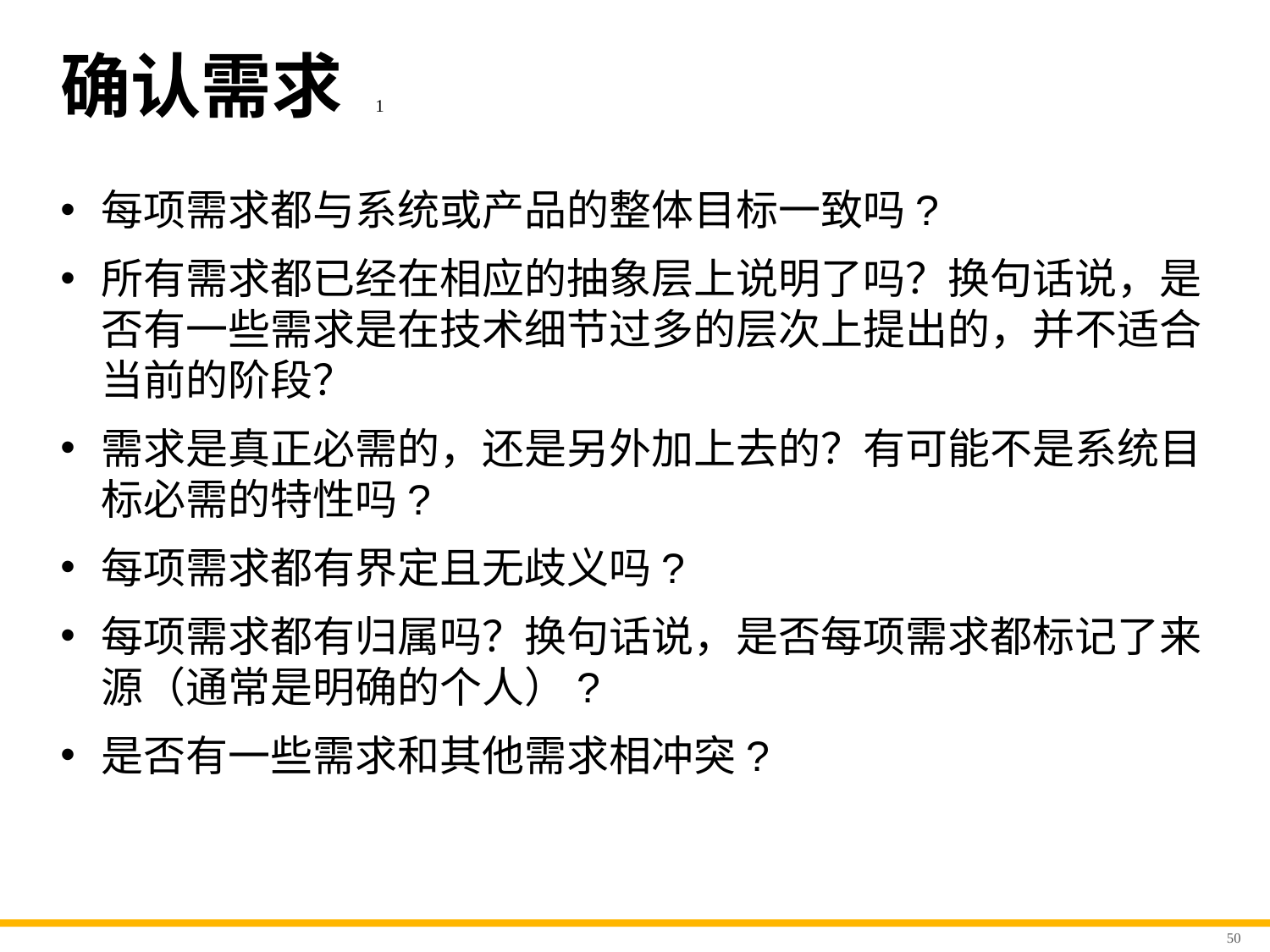

# 确认需求 1
每项需求都与系统或产品的整体目标一致吗?
所有需求都已经在相应的抽象层上说明了吗？换句话说，是否有一些需求是在技术细节过多的层次上提出的，并不适合当前的阶段？
需求是真正必需的，还是另外加上去的？有可能不是系统目标必需的特性吗?
每项需求都有界定且无歧义吗?
每项需求都有归属吗？换句话说，是否每项需求都标记了来源（通常是明确的个人）?
是否有一些需求和其他需求相冲突?
50